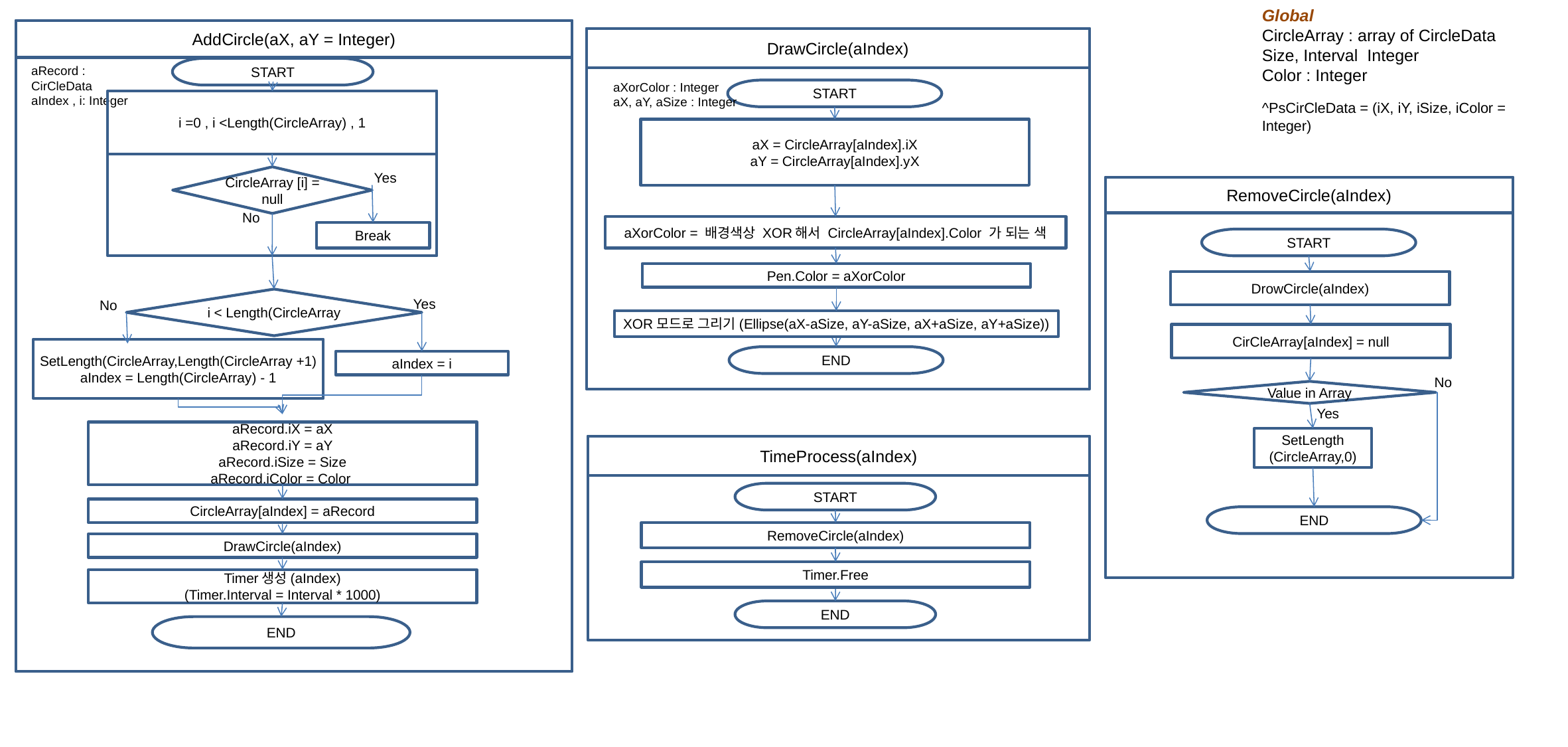

Global
CircleArray : array of CircleData
Size, Interval  Integer
Color : Integer

AddCircle(aX, aY = Integer)

DrawCircle(aIndex)
START
aRecord : CirCleData
aIndex , i: Integer
aXorColor : Integer
aX, aY, aSize : Integer
START

i =0 , i <Length(CircleArray) , 1
^PsCirCleData = (iX, iY, iSize, iColor = Integer)

aX = CircleArray[aIndex].iX
aY = CircleArray[aIndex].yX

CircleArray [i] = null
Yes

RemoveCircle(aIndex)
No
aXorColor = 배경색상 XOR해서 CircleArray[aIndex].Color 가 되는 색
Break
START
Pen.Color = aXorColor
DrowCircle(aIndex)
i < Length(CircleArray
Yes
No
XOR모드로 그리기(Ellipse(aX-aSize, aY-aSize, aX+aSize, aY+aSize))
CirCleArray[aIndex] = null
SetLength(CircleArray,Length(CircleArray +1)
aIndex = Length(CircleArray) - 1
END
aIndex = i
No
Value in Array
Yes
aRecord.iX = aX
aRecord.iY = aY
aRecord.iSize = Size
aRecord.iColor = Color
SetLength
(CircleArray,0)
TimeProcess(aIndex)

START
CircleArray[aIndex] = aRecord
END
RemoveCircle(aIndex)
DrawCircle(aIndex)
Timer.Free
Timer생성(aIndex)
(Timer.Interval = Interval * 1000)
END
END